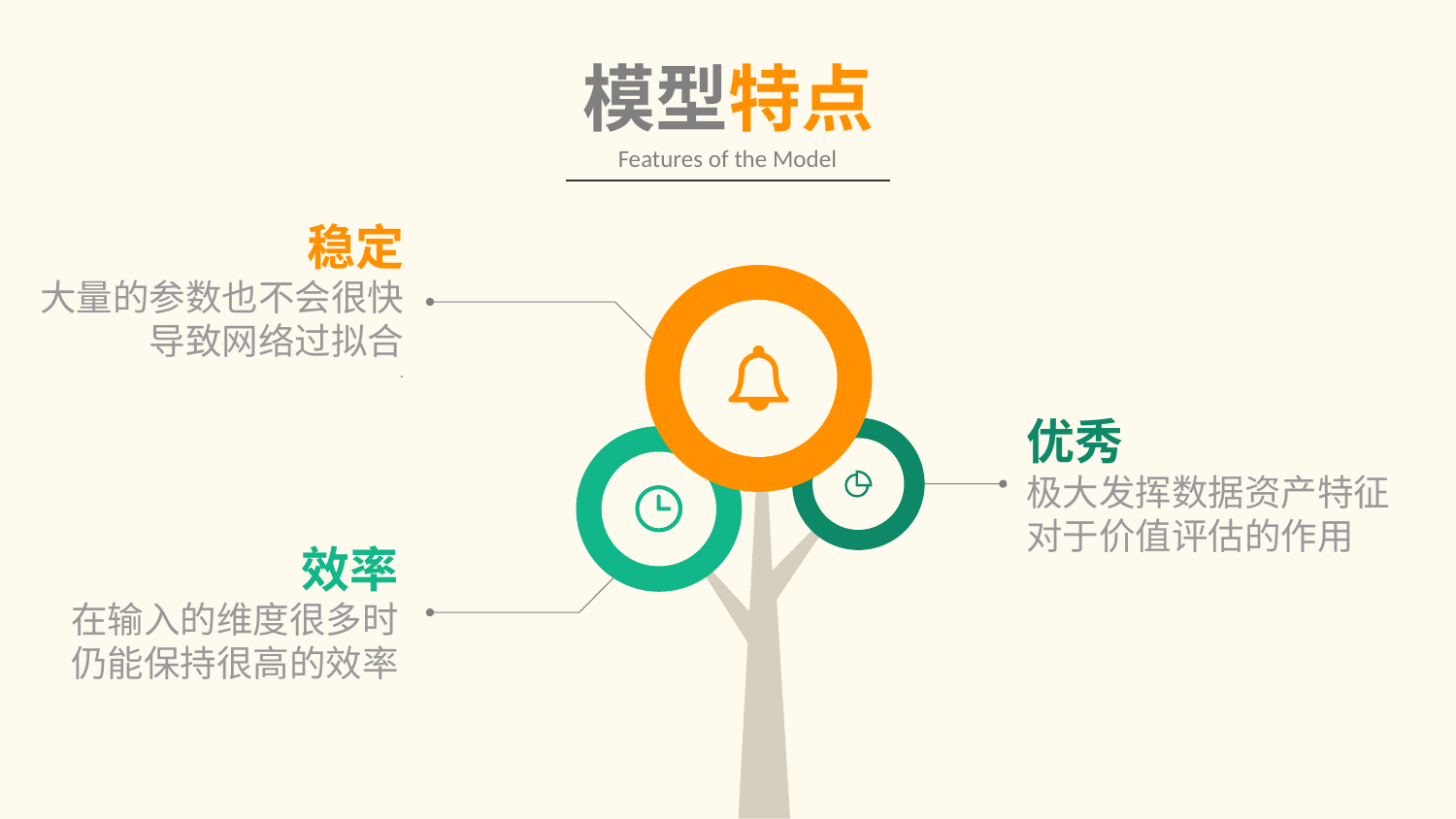

模型特点
Features of the Model
稳定
大量的参数也不会很快导致网络过拟合
.

优秀
极大发挥数据资产特征对于价值评估的作用

效率
在输入的维度很多时仍能保持很高的效率